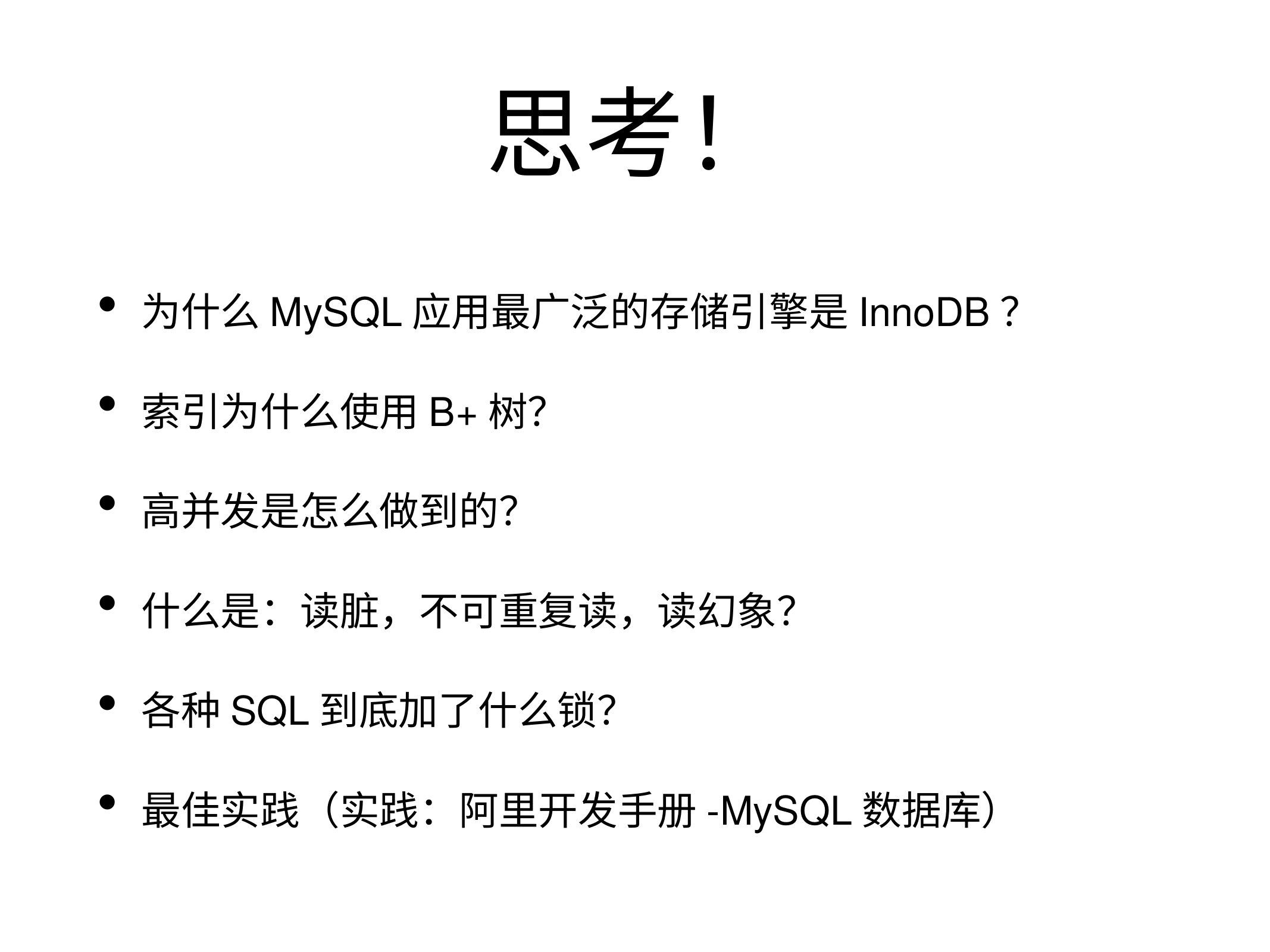

# 思考！
为什么MySQL应用最广泛的存储引擎是InnoDB？
索引为什么使用B+树？
高并发是怎么做到的？
什么是：读脏，不可重复读，读幻象？
各种SQL到底加了什么锁？
最佳实践（实践：阿里开发手册-MySQL数据库）